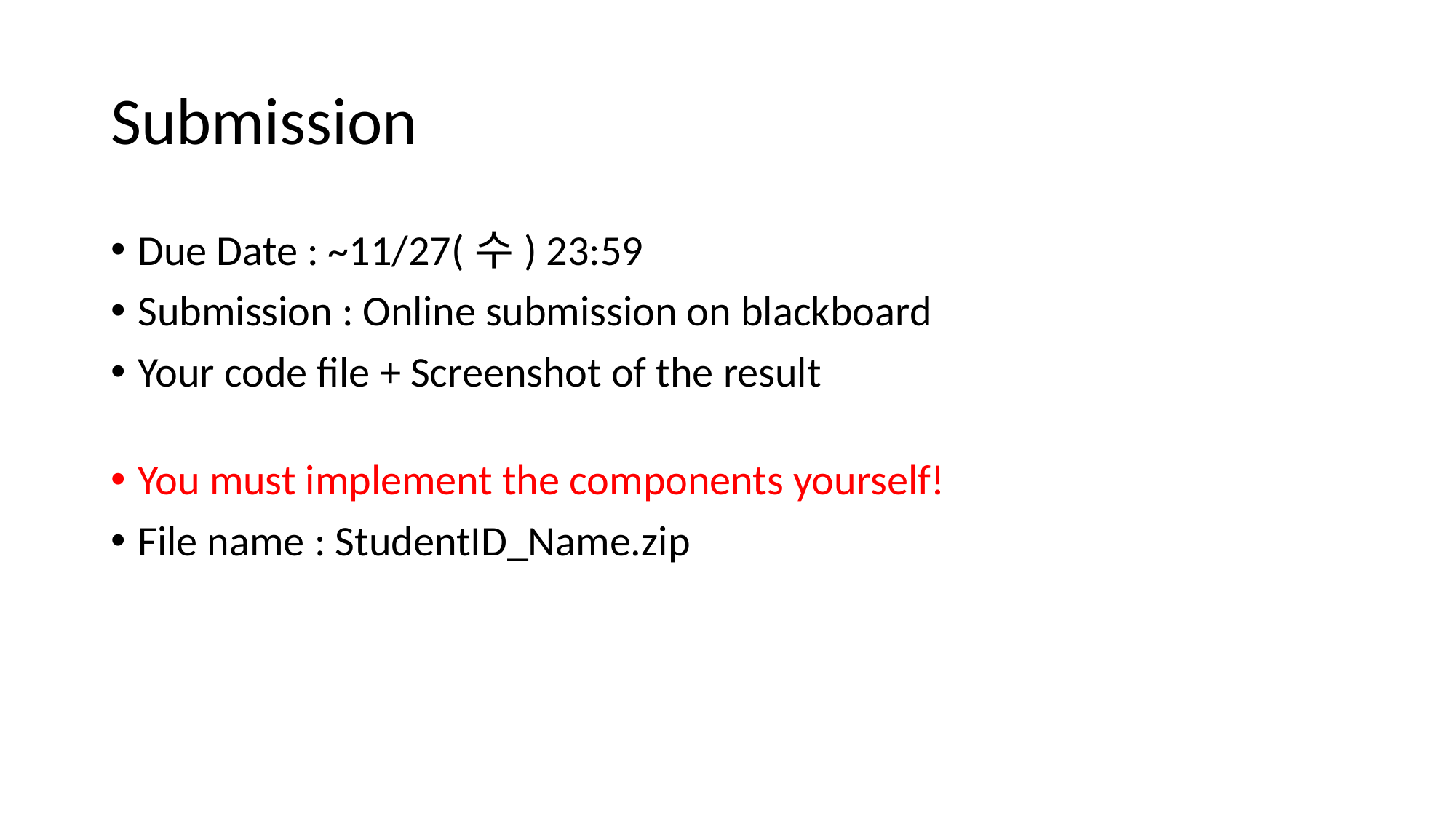

Submission
Due Date : ~11/27(수) 23:59
Submission : Online submission on blackboard
Your code file + Screenshot of the result

You must implement the components yourself!
File name : StudentID_Name.zip